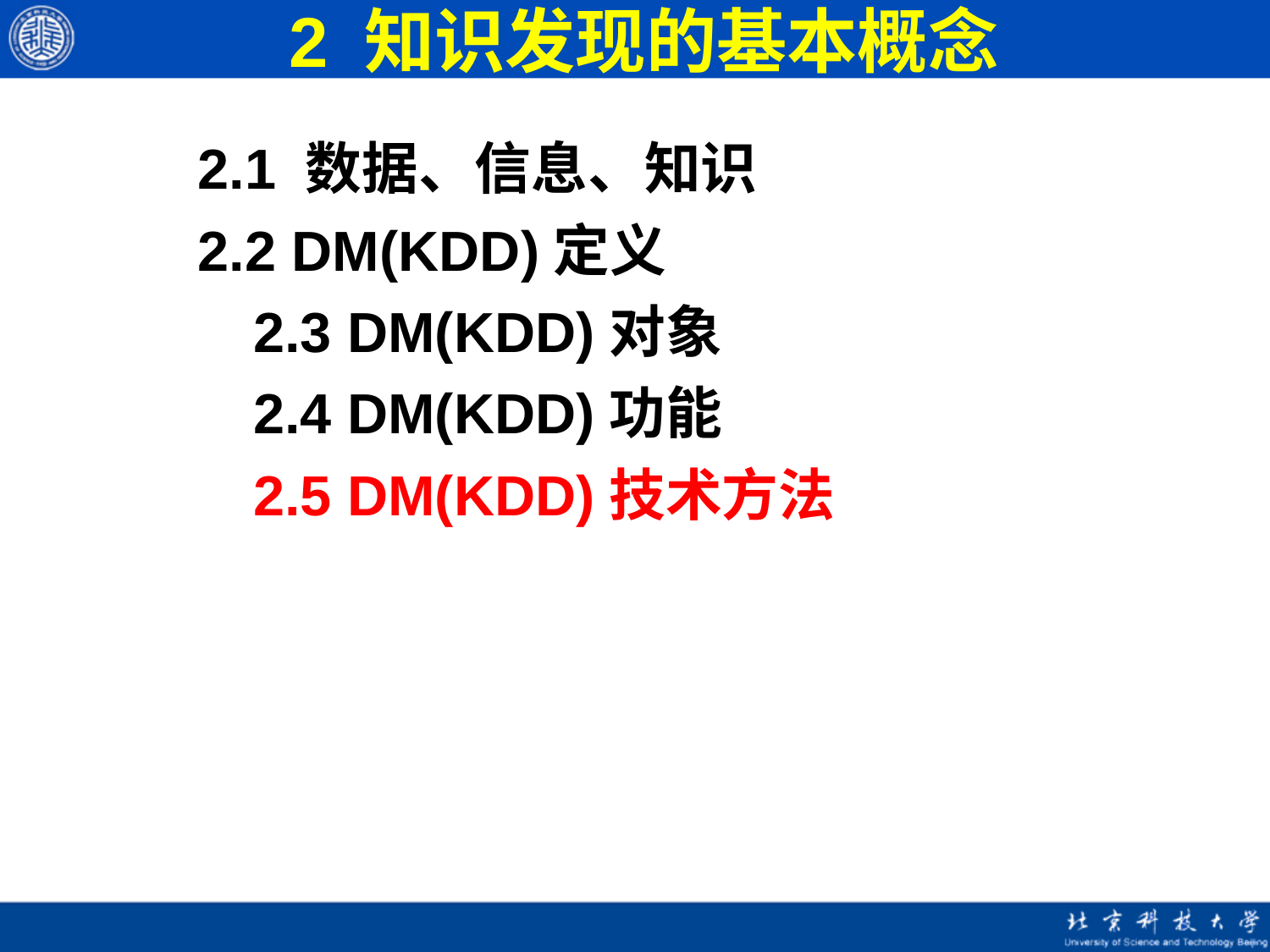

# 2 知识发现的基本概念
		2.1 数据、信息、知识
		2.2 DM(KDD)定义
		2.3 DM(KDD)对象
		2.4 DM(KDD)功能
		2.5 DM(KDD)技术方法